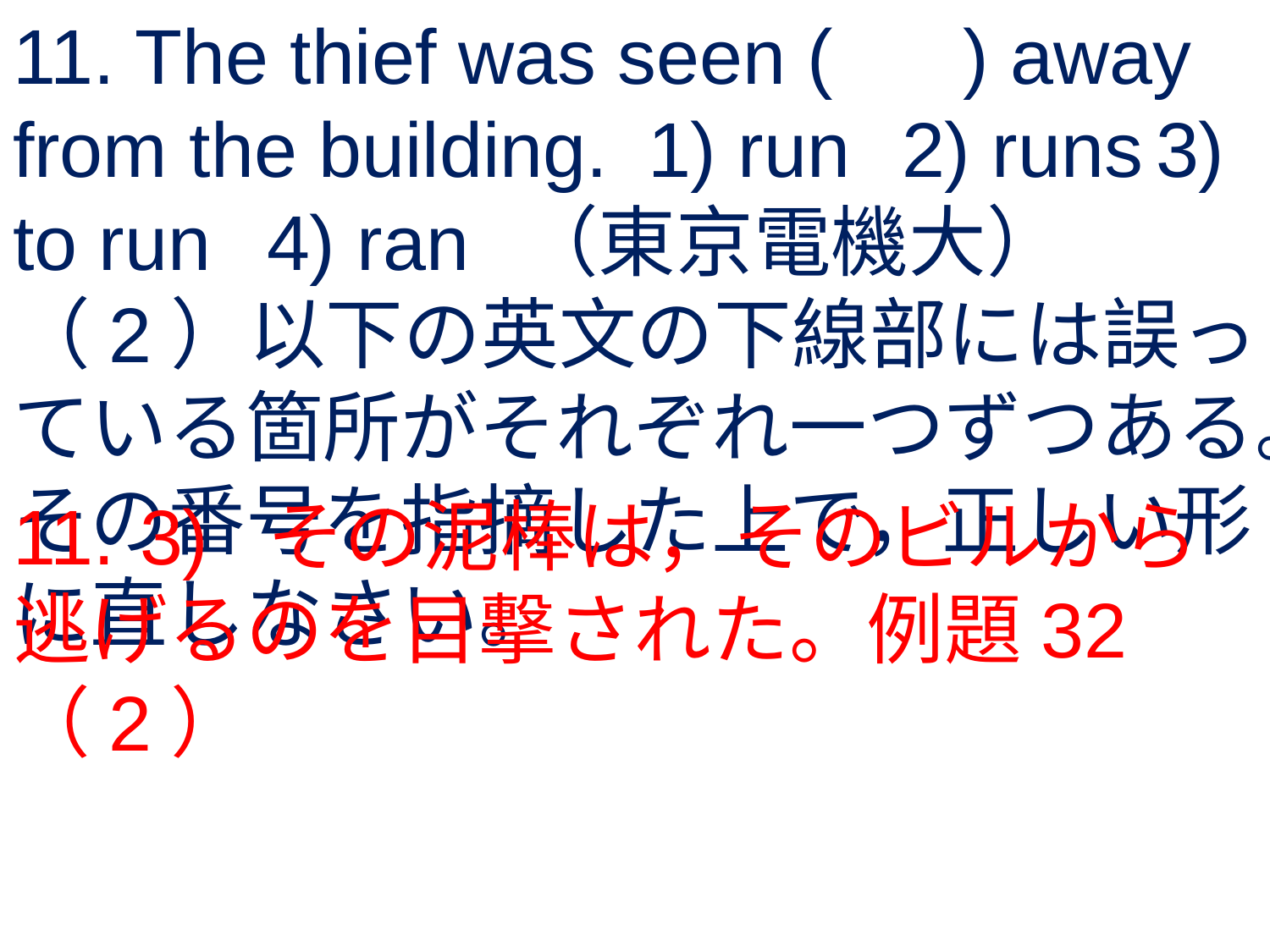

# 11. The thief was seen (      ) away from the building.	1) run	2) runs	3) to run	4) ran	（東京電機大）（2）以下の英文の下線部には誤っている箇所がそれぞれ一つずつある。その番号を指摘した上で，正しい形に直しなさい。
11.	3) 	その泥棒は，そのビルから逃げるのを目撃された。例題32（2）